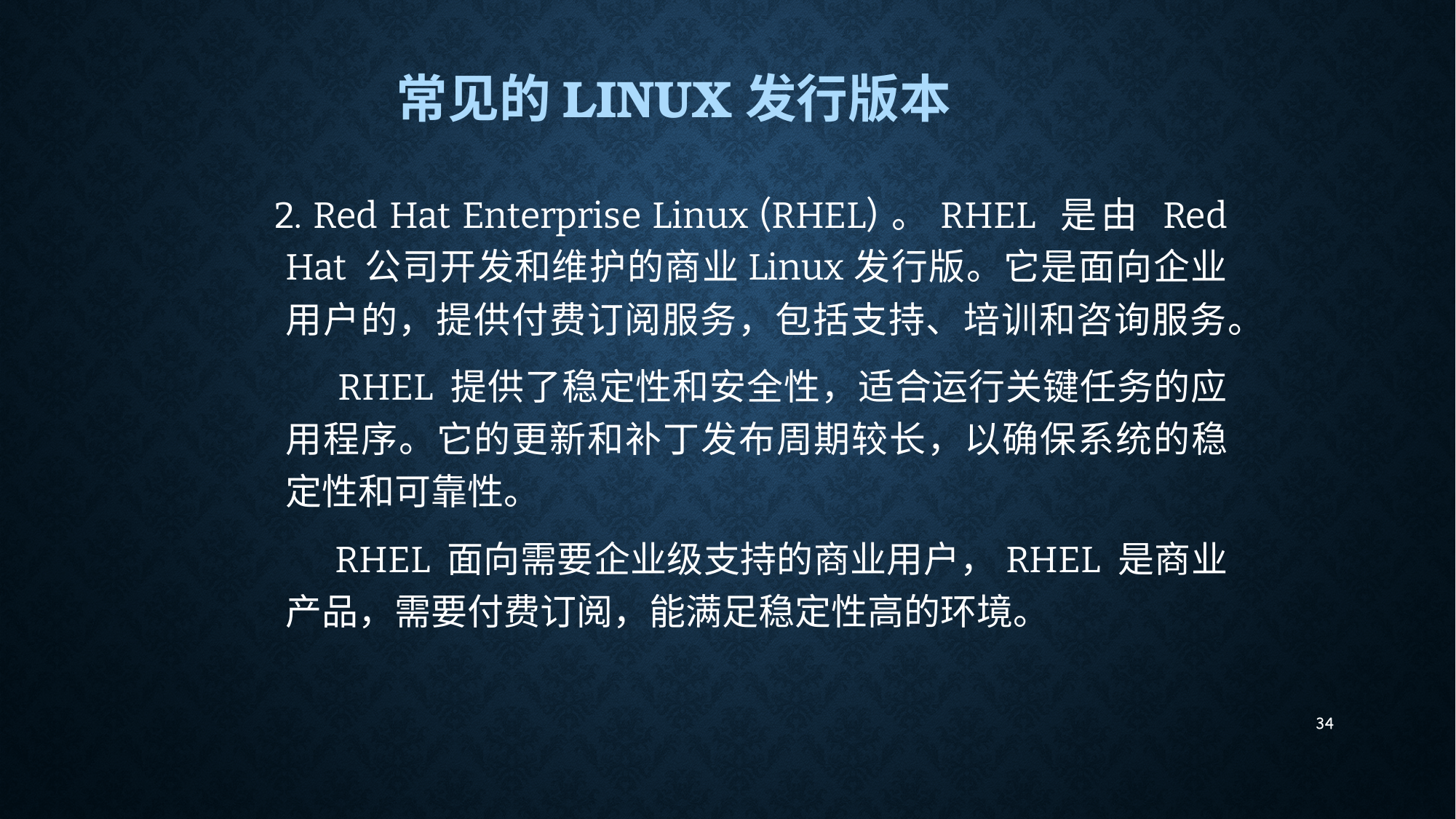

# 常见的Linux发行版本
2. Red Hat Enterprise Linux (RHEL)。RHEL 是由 Red Hat 公司开发和维护的商业Linux发行版。它是面向企业用户的，提供付费订阅服务，包括支持、培训和咨询服务。
        RHEL 提供了稳定性和安全性，适合运行关键任务的应用程序。它的更新和补丁发布周期较长，以确保系统的稳定性和可靠性。
        RHEL 面向需要企业级支持的商业用户，RHEL 是商业产品，需要付费订阅，能满足稳定性高的环境。

34